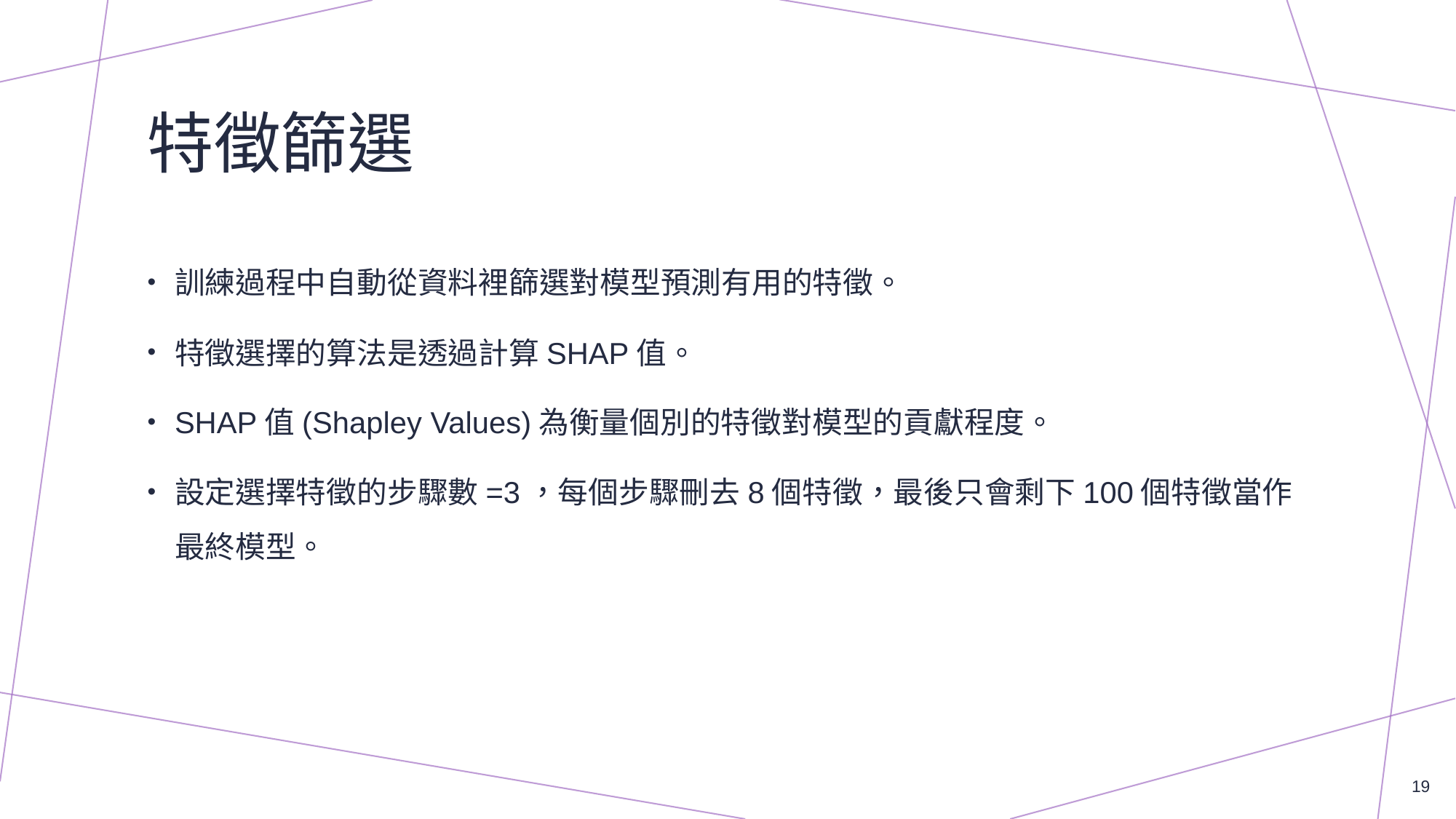

# 特徵篩選
訓練過程中自動從資料裡篩選對模型預測有用的特徵。
特徵選擇的算法是透過計算SHAP值。
SHAP值(Shapley Values)為衡量個別的特徵對模型的貢獻程度。
設定選擇特徵的步驟數=3，每個步驟刪去8個特徵，最後只會剩下100個特徵當作最終模型。
19